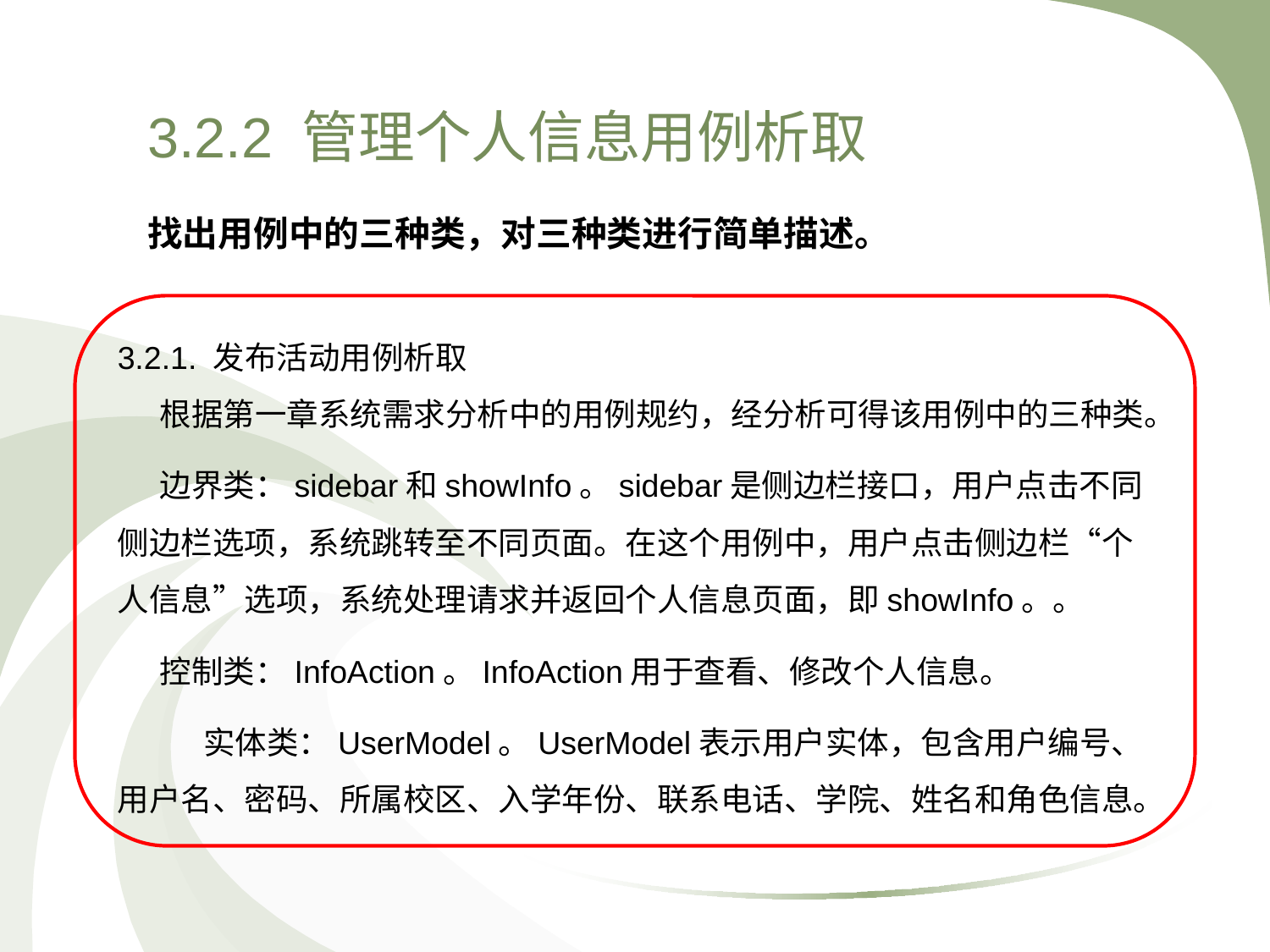

3.2.2 管理个人信息用例析取
找出用例中的三种类，对三种类进行简单描述。

3.2.1. 发布活动用例析取
根据第一章系统需求分析中的用例规约，经分析可得该用例中的三种类。
边界类：sidebar和showInfo。sidebar是侧边栏接口，用户点击不同侧边栏选项，系统跳转至不同页面。在这个用例中，用户点击侧边栏“个人信息”选项，系统处理请求并返回个人信息页面，即showInfo。。
控制类：InfoAction。InfoAction用于查看、修改个人信息。
     实体类：UserModel。UserModel表示用户实体，包含用户编号、用户名、密码、所属校区、入学年份、联系电话、学院、姓名和角色信息。